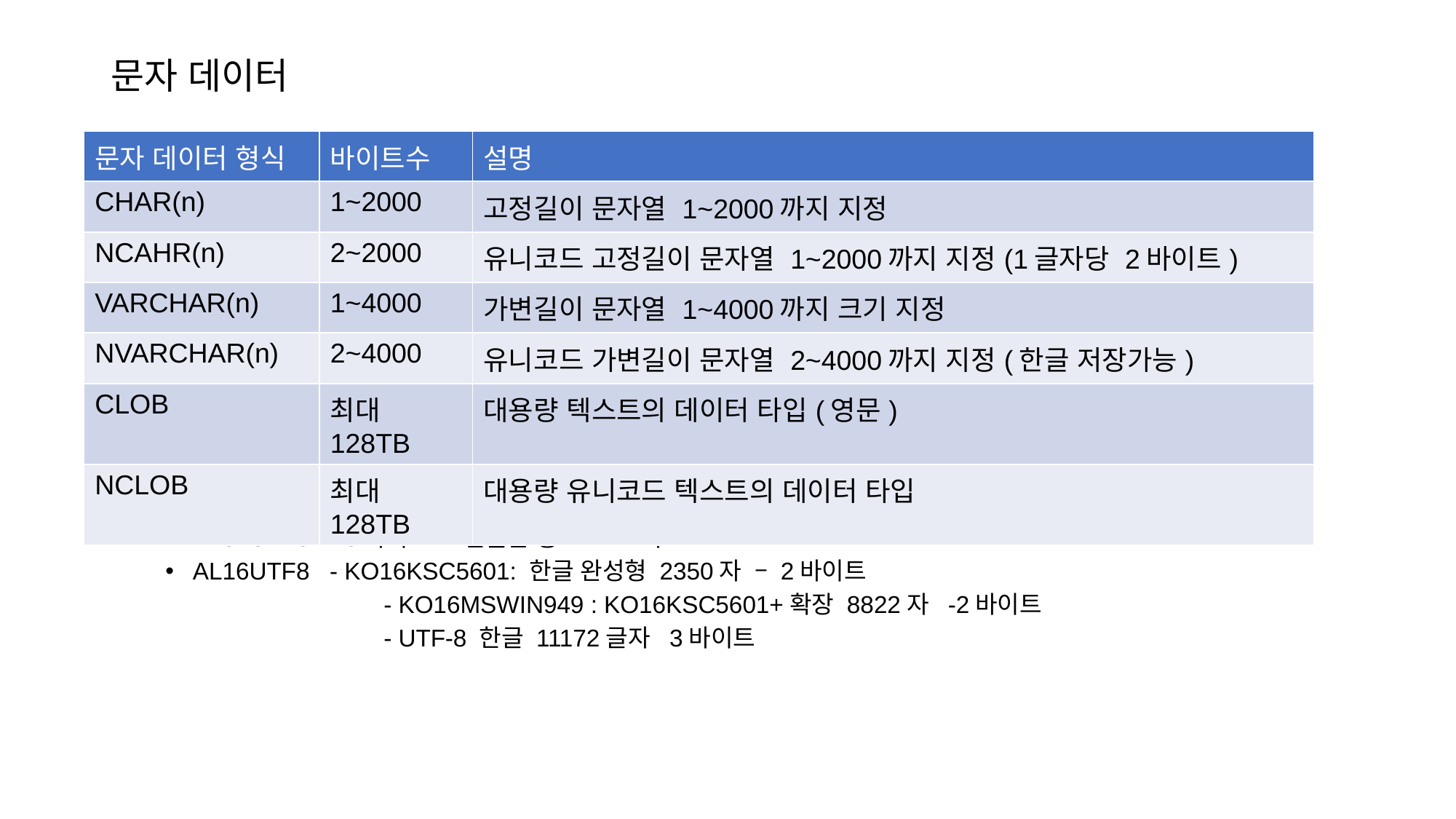

# 문자 데이터
| 문자 데이터 형식 | 바이트수 | 설명 |
| --- | --- | --- |
| CHAR(n) | 1~2000 | 고정길이 문자열 1~2000까지 지정 |
| NCAHR(n) | 2~2000 | 유니코드 고정길이 문자열 1~2000까지 지정(1글자당 2바이트) |
| VARCHAR(n) | 1~4000 | 가변길이 문자열 1~4000까지 크기 지정 |
| NVARCHAR(n) | 2~4000 | 유니코드 가변길이 문자열 2~4000까지 지정(한글 저장가능) |
| CLOB | 최대128TB | 대용량 텍스트의 데이터 타입(영문) |
| NCLOB | 최대128TB | 대용량 유니코드 텍스트의 데이터 타입 |

단 한글은 오라클에 사용되는 chararterSet에 따라서 용량이 변동된다.
AL32UTF8   - 3바이트 - 한글은 총 11172자
AL16UTF8   - KO16KSC5601: 한글 완성형 2350자  – 2바이트
		- KO16MSWIN949 : KO16KSC5601+확장 8822자  -2바이트
		- UTF-8 한글 11172글자  3바이트